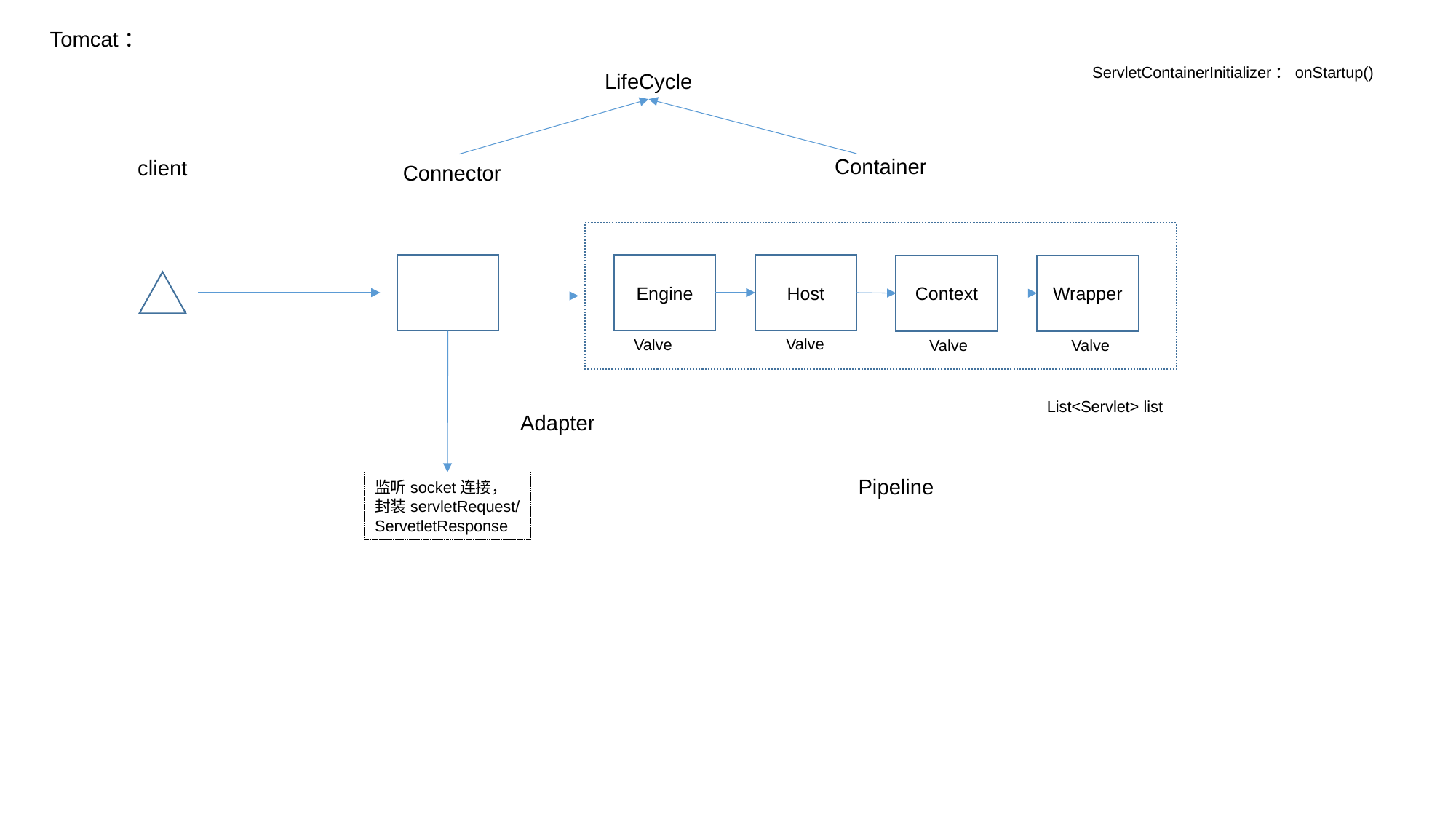

Tomcat：
ServletContainerInitializer：onStartup()
LifeCycle
Container
client
Connector

Engine
Host
Context
Wrapper

Valve
Valve
Valve
Valve
List<Servlet> list
Adapter
Pipeline
监听socket连接，
封装servletRequest/
ServetletResponse